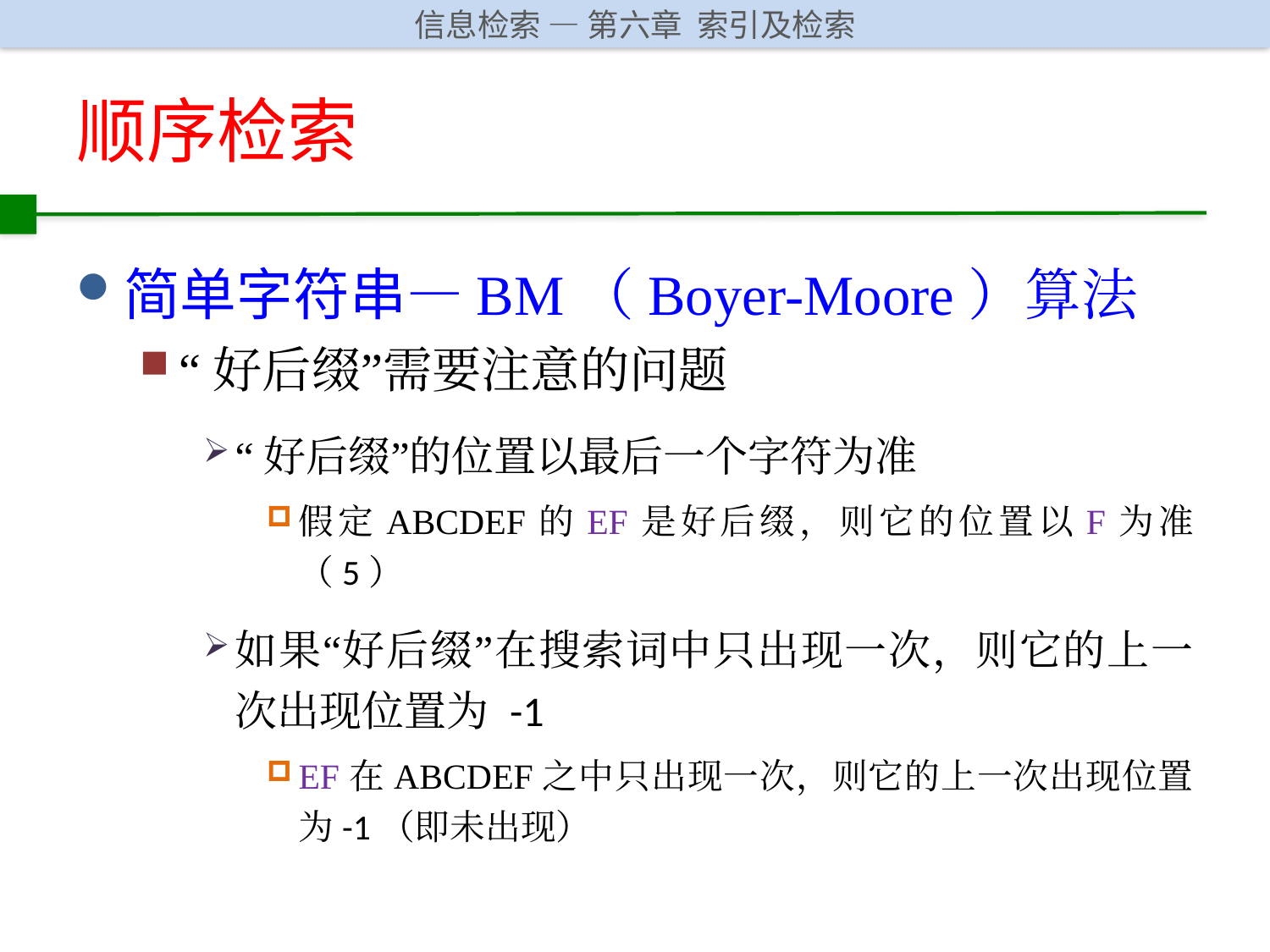

# 顺序检索
简单字符串—BM（Boyer-Moore）算法
“好后缀”需要注意的问题
“好后缀”的位置以最后一个字符为准
假定ABCDEF的EF是好后缀，则它的位置以F为准（5）
如果“好后缀”在搜索词中只出现一次，则它的上一次出现位置为 -1
EF在ABCDEF之中只出现一次，则它的上一次出现位置为-1（即未出现）